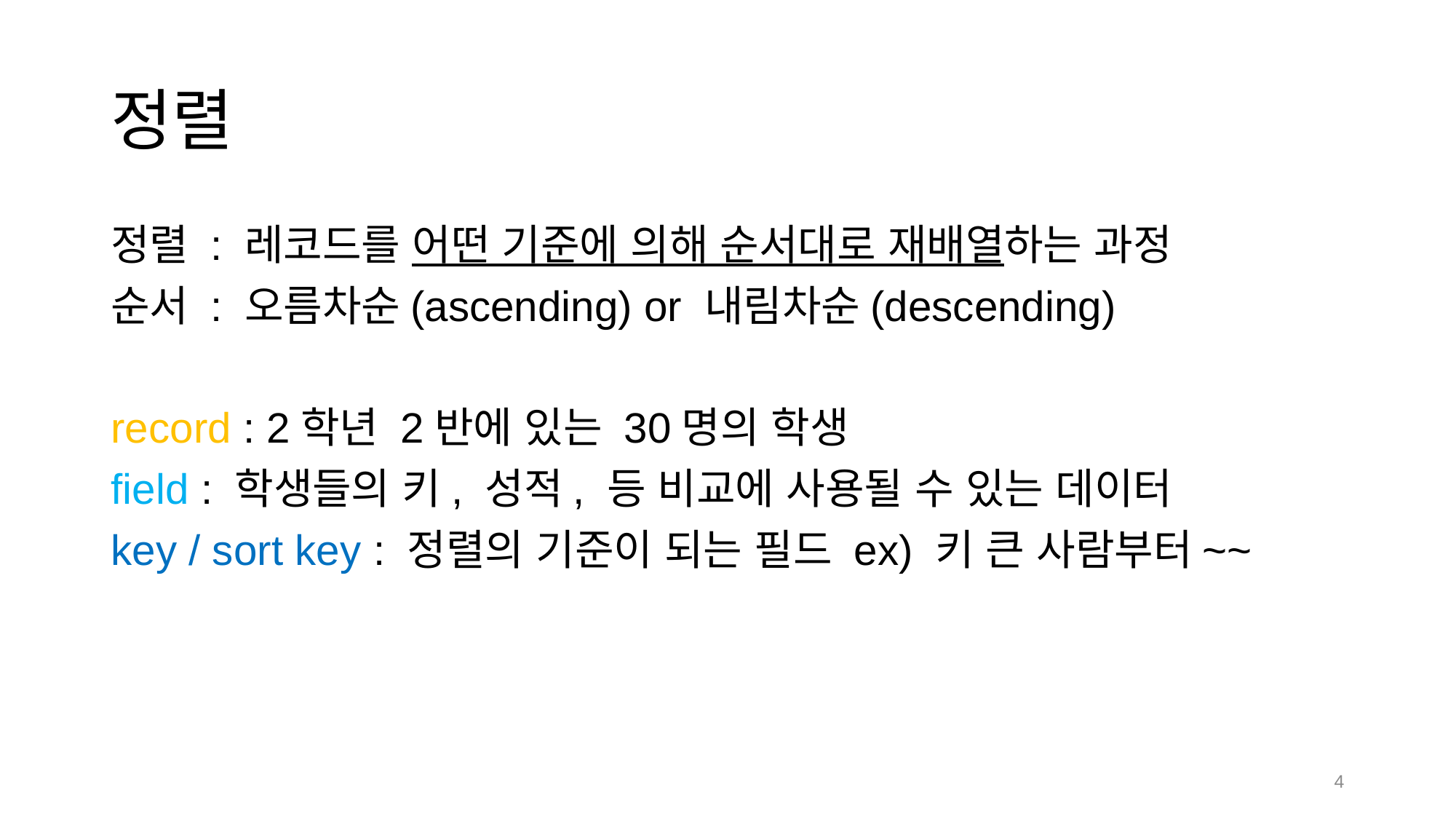

# 정렬
정렬 : 레코드를 어떤 기준에 의해 순서대로 재배열하는 과정
순서 : 오름차순(ascending) or 내림차순(descending)

record : 2학년 2반에 있는 30명의 학생
field : 학생들의 키, 성적, 등 비교에 사용될 수 있는 데이터
key / sort key : 정렬의 기준이 되는 필드 ex) 키 큰 사람부터~~
4